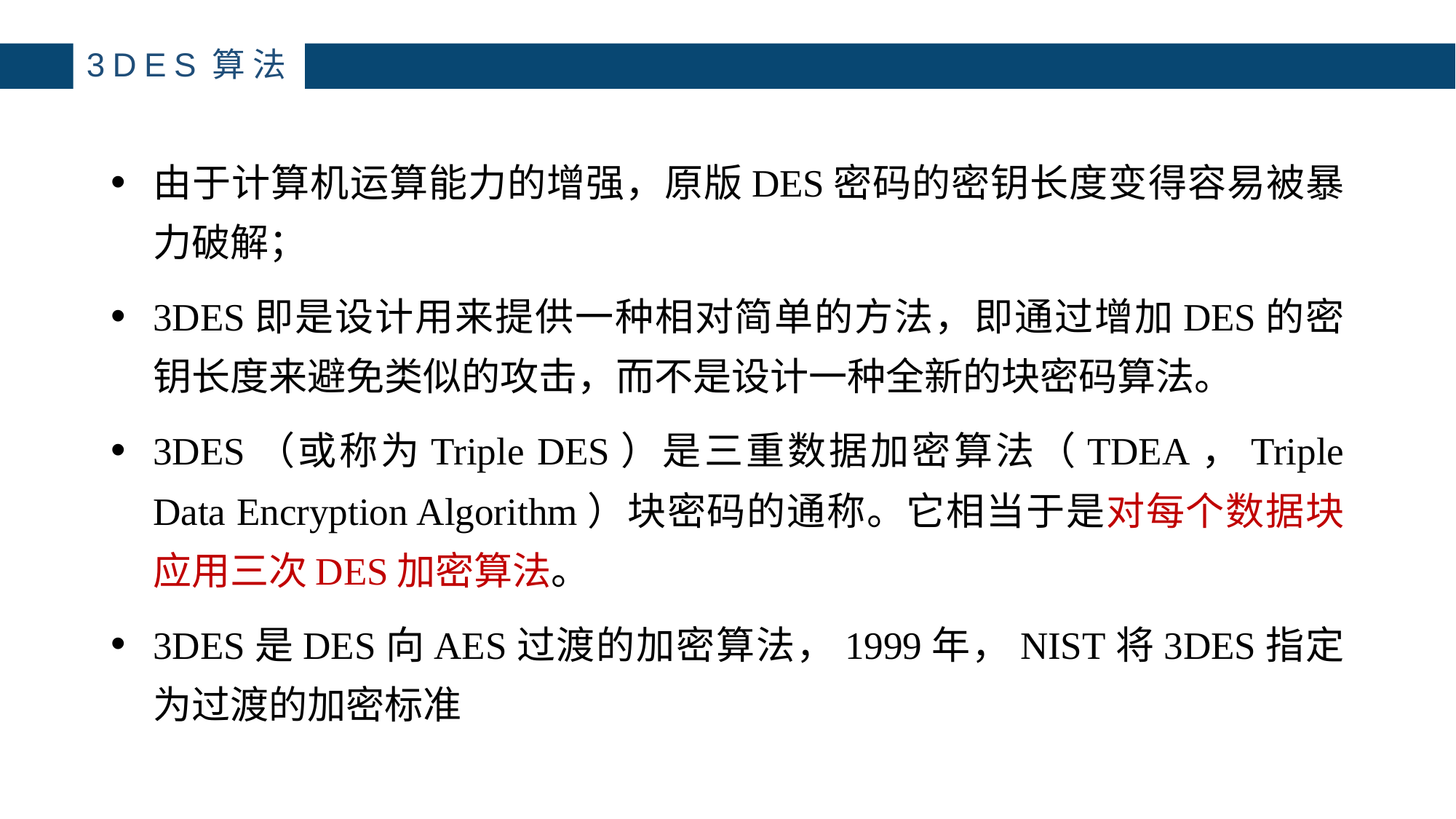

# 3DES算法
由于计算机运算能力的增强，原版DES密码的密钥长度变得容易被暴力破解；
3DES即是设计用来提供一种相对简单的方法，即通过增加DES的密钥长度来避免类似的攻击，而不是设计一种全新的块密码算法。
3DES（或称为Triple DES）是三重数据加密算法（TDEA，Triple Data Encryption Algorithm）块密码的通称。它相当于是对每个数据块应用三次DES加密算法。
3DES是DES向AES过渡的加密算法，1999年，NIST将3DES指定为过渡的加密标准